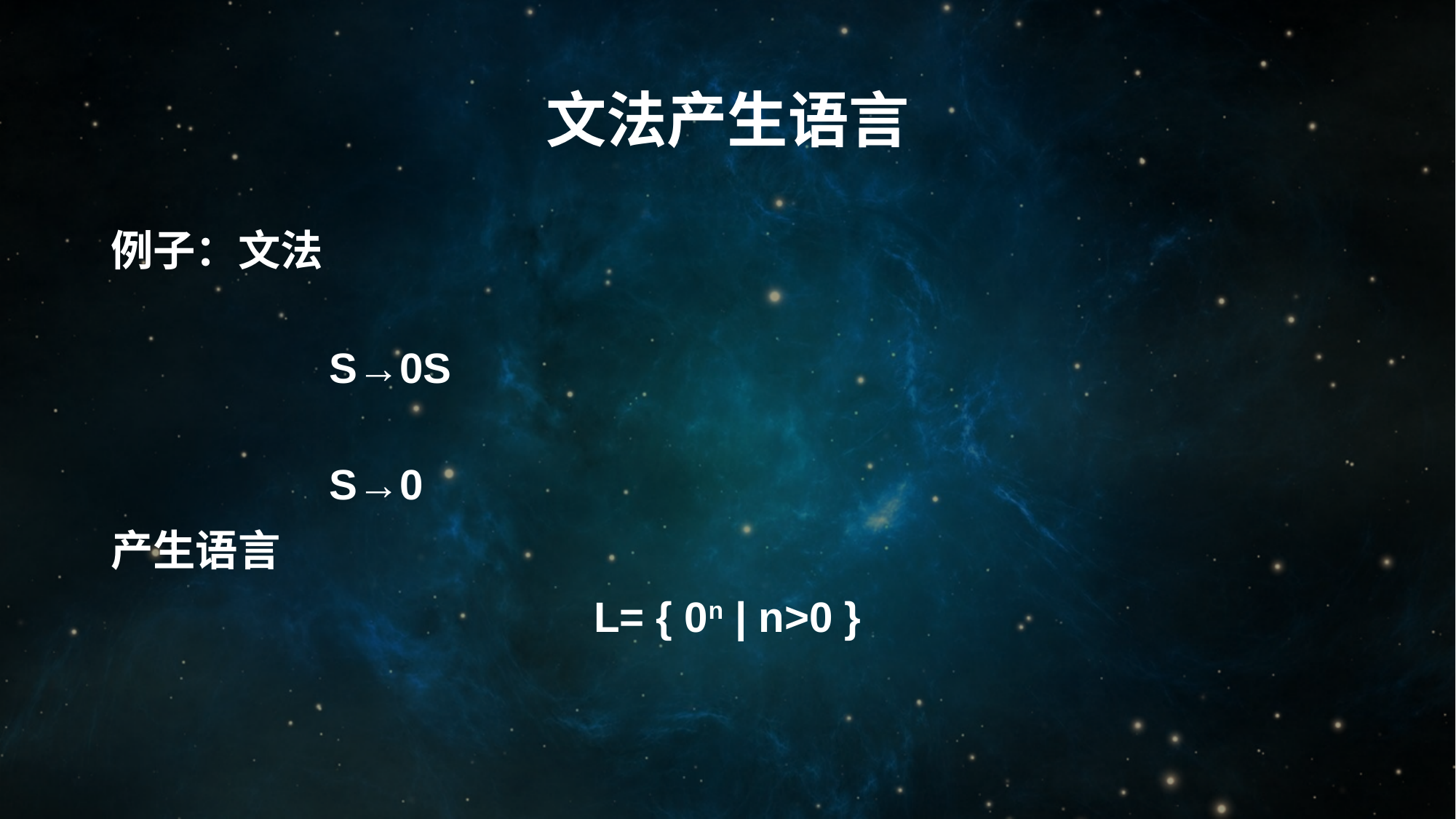

# 文法产生语言
例子：文法
													S→0S
													S→0
产生语言
L= { 0n | n>0 }